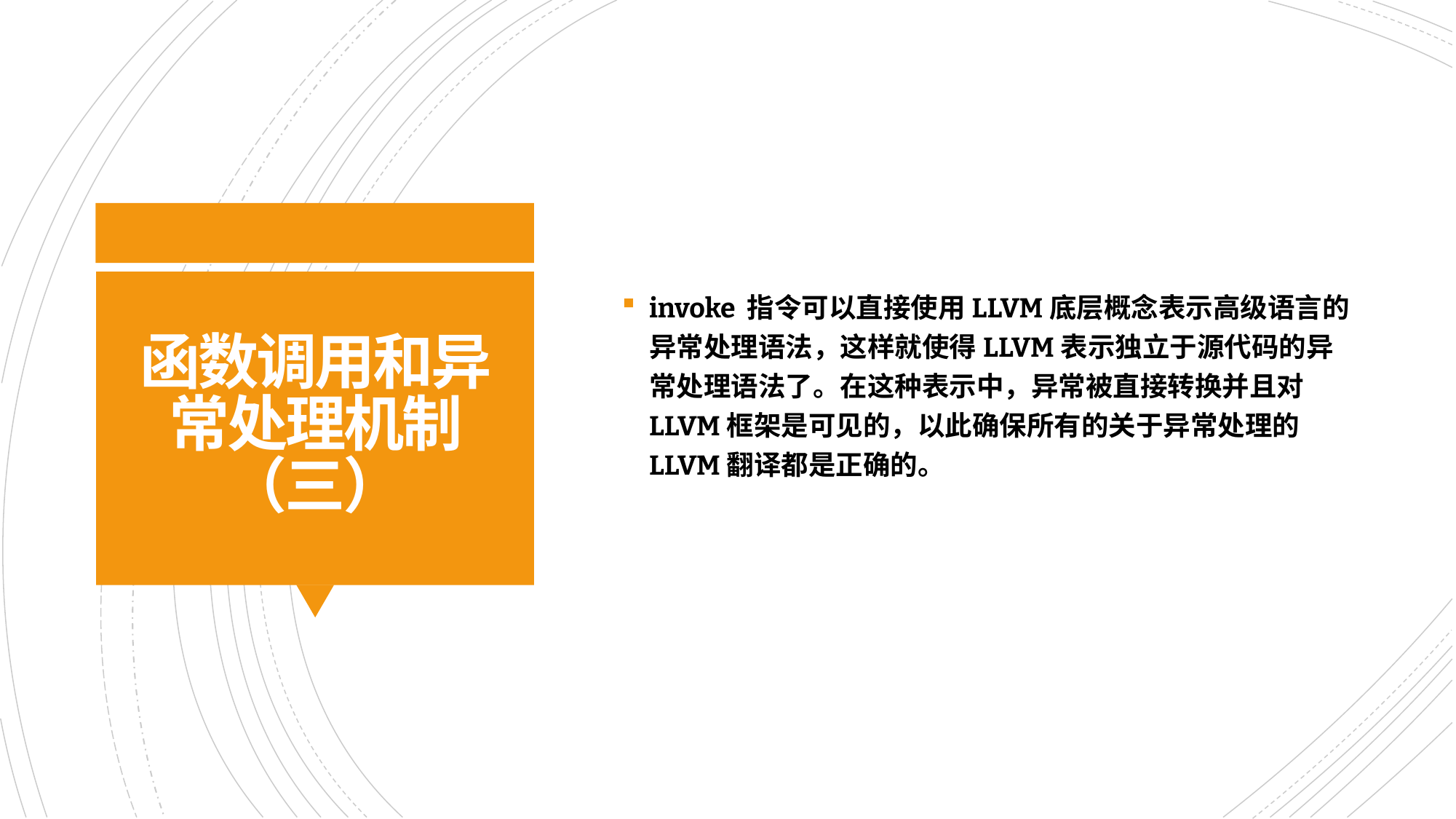

invoke 指令可以直接使用LLVM底层概念表示高级语言的异常处理语法，这样就使得LLVM表示独立于源代码的异常处理语法了。在这种表示中，异常被直接转换并且对LLVM框架是可见的，以此确保所有的关于异常处理的LLVM翻译都是正确的。

# 函数调用和异常处理机制（三）